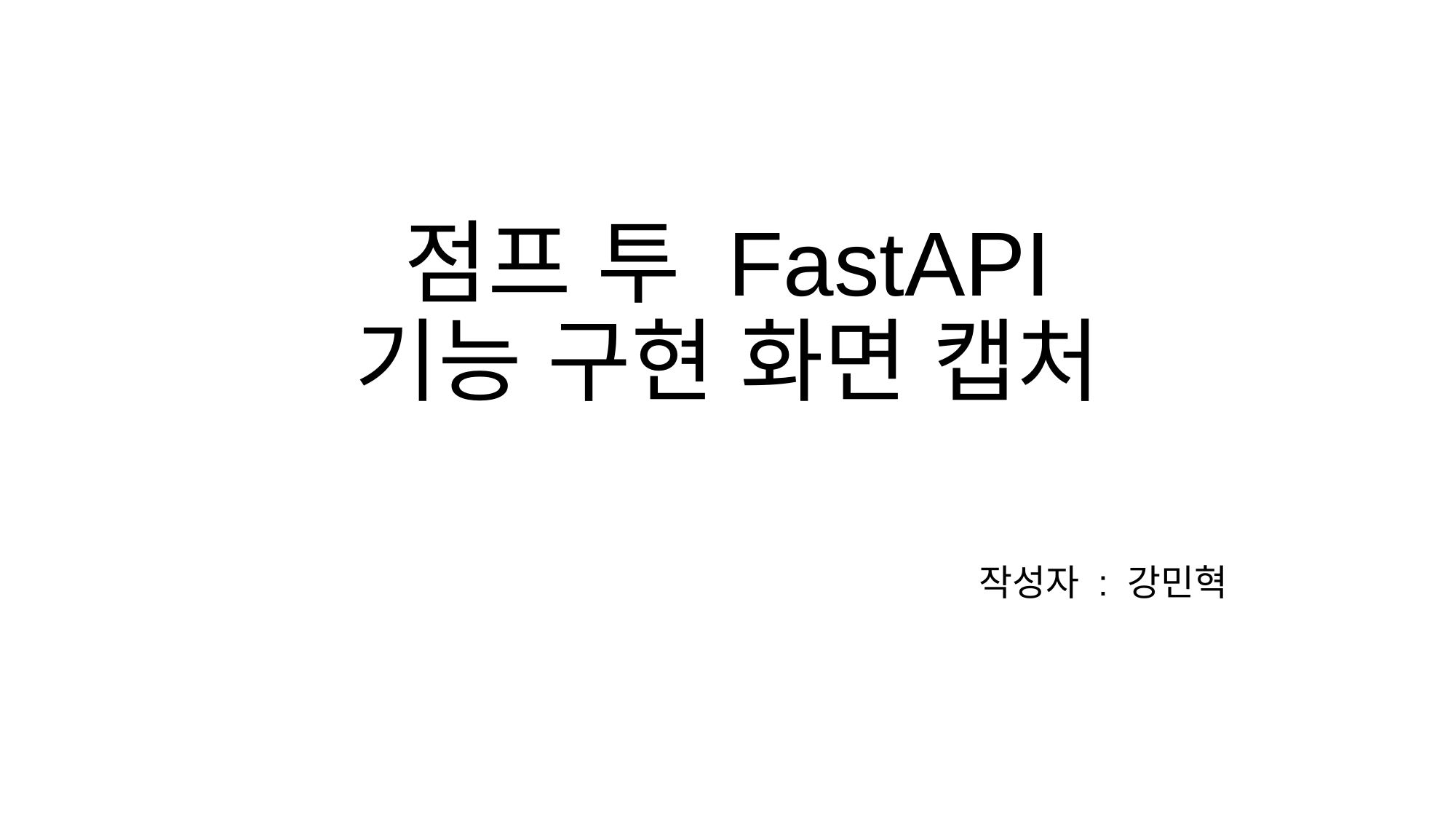

# 점프 투 FastAPI 기능 구현 화면 캡처
작성자 : 강민혁